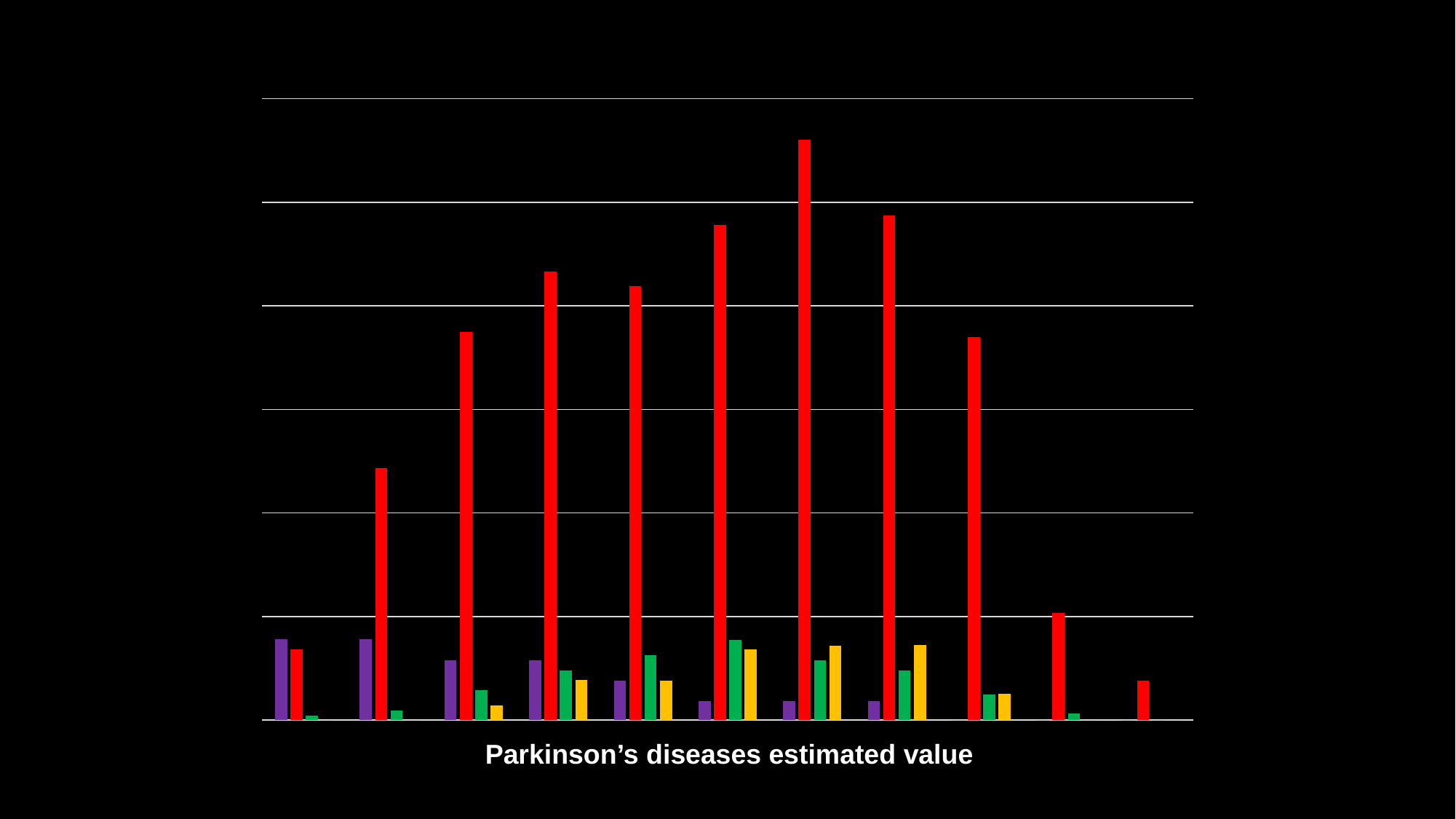

### Chart

| Category | 계열 1 | 계열 2 | 계열 3 | 계열4 |
|---|---|---|---|---|
| Time1 | 39.0 | 34.0 | 2.25 | 0.0 |
| 항목 2 | 39.0 | 121.75 | 4.75 | 0.0 |
| 항목 3 | 29.0 | 187.5 | 14.25 | 7.0 |
| 항목 4 | 29.0 | 216.5 | 24.0 | 19.25 |
| 항목5 | 19.0 | 209.5 | 31.25 | 19.0 |
| 항목6 | 9.0 | 239.0 | 38.75 | 34.0 |
| 항목7 | 9.0 | 280.25 | 28.75 | 36.0 |
| 항목8 | 9.0 | 243.75 | 23.75 | 36.25 |
Parkinson’s diseases estimated value